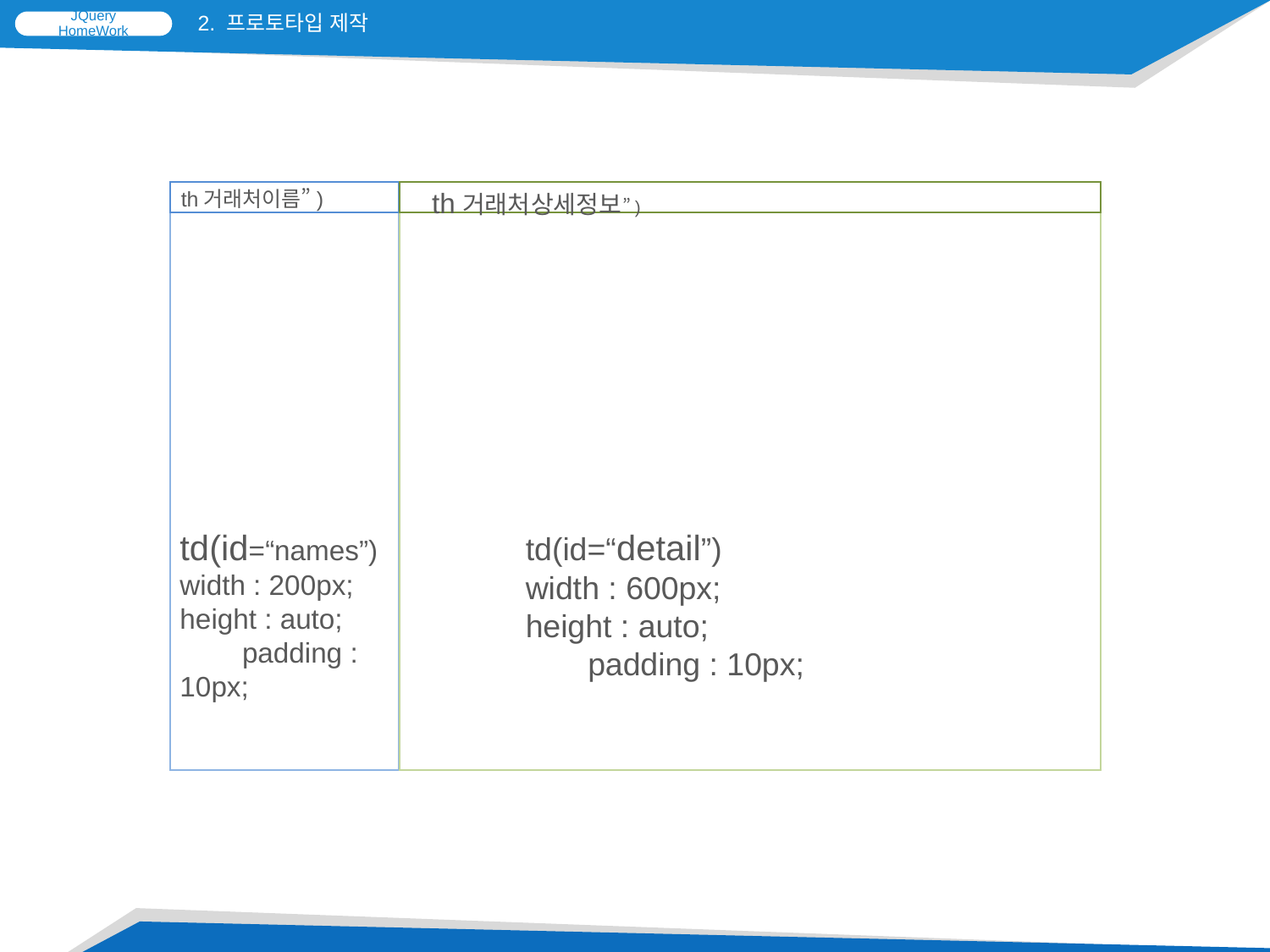

# 2. 프로토타입 제작
th거래처이름”)
th거래처상세정보”)
td(id=“names”)
width : 200px;
height : auto;
	padding : 10px;
td(id=“detail”)
width : 600px;
height : auto;
	padding : 10px;